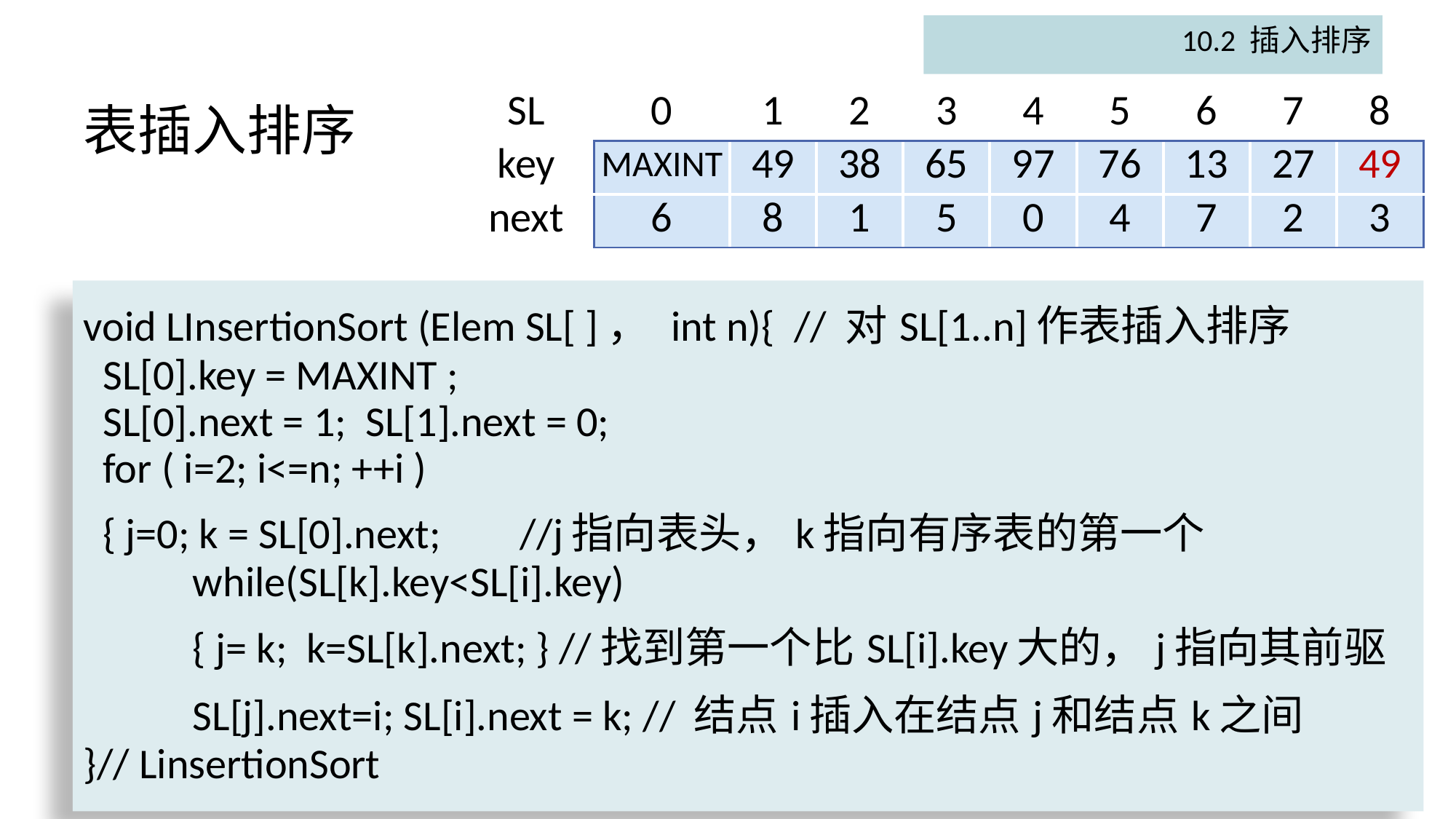

10.2 插入排序
# 表插入排序
| SL | 0 | 1 | 2 | 3 | 4 | 5 | 6 | 7 | 8 |
| --- | --- | --- | --- | --- | --- | --- | --- | --- | --- |
| key | MAXINT | 49 | 38 | 65 | 97 | 76 | 13 | 27 | 49 |
| next | 6 | 8 | 1 | 5 | 0 | 4 | 7 | 2 | 3 |
void LInsertionSort (Elem SL[ ]， int n){  // 对SL[1..n]作表插入排序
  SL[0].key = MAXINT ;
  SL[0].next = 1;  SL[1].next = 0;
  for ( i=2; i<=n; ++i )
  { j=0; k = SL[0].next;	//j指向表头，k指向有序表的第一个
	while(SL[k].key<SL[i].key)
	{ j= k;  k=SL[k].next; } //找到第一个比SL[i].key大的，j指向其前驱
	SL[j].next=i; SL[i].next = k; // 结点i插入在结点j和结点k之间
}// LinsertionSort